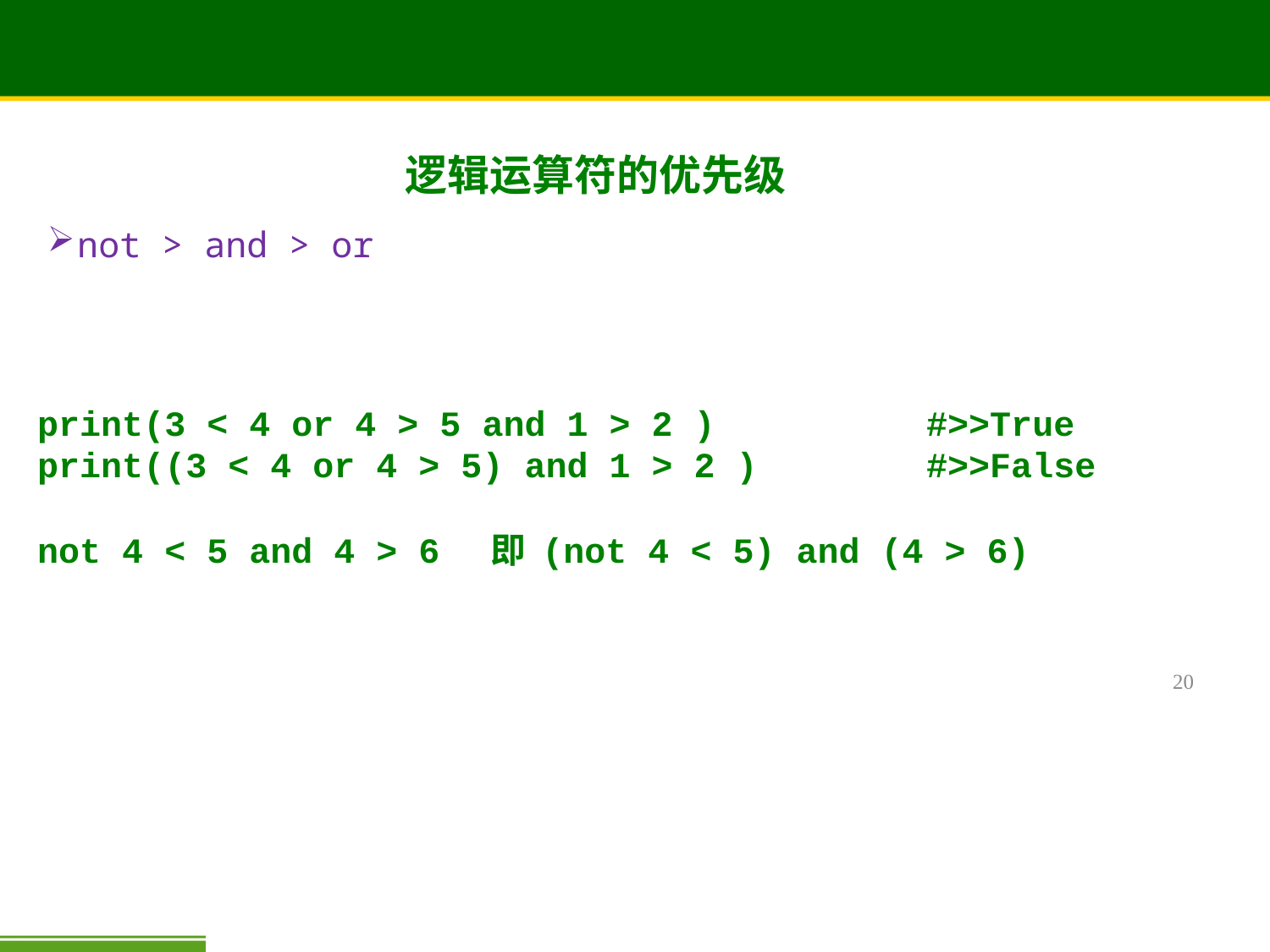

# 逻辑运算符的优先级
not > and > or
print(3 < 4 or 4 > 5 and 1 > 2 )		#>>True
print((3 < 4 or 4 > 5) and 1 > 2 )		#>>False

not 4 < 5 and 4 > 6  即 (not 4 < 5) and (4 > 6)

20